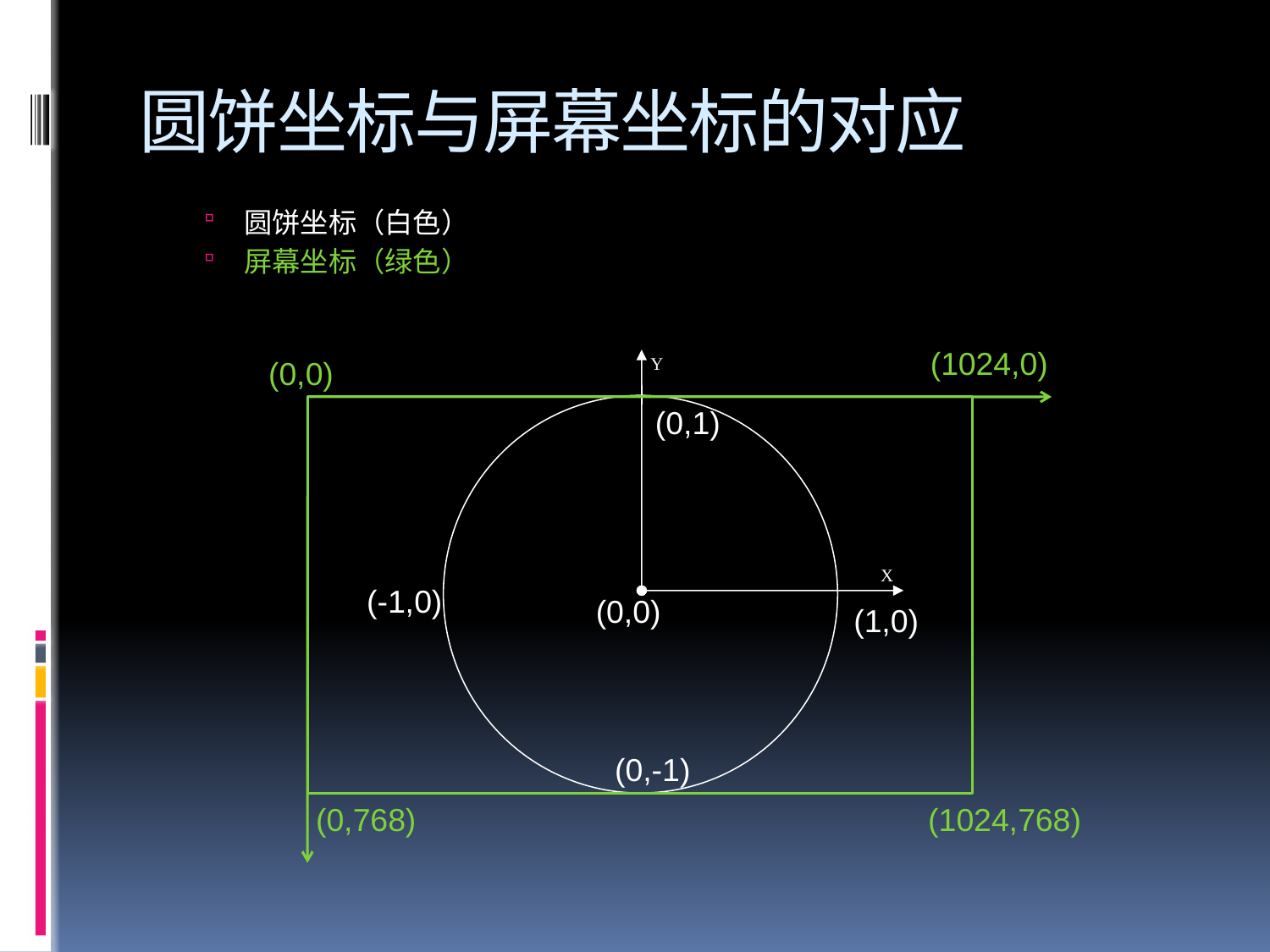

# 圆饼坐标与屏幕坐标的对应
圆饼坐标（白色）
屏幕坐标（绿色）

Y

X

(1024,0)
(0,0)

(0,768)
(1024,768)
(0,1)
(-1,0)
(0,0)
(1,0)
(0,-1)